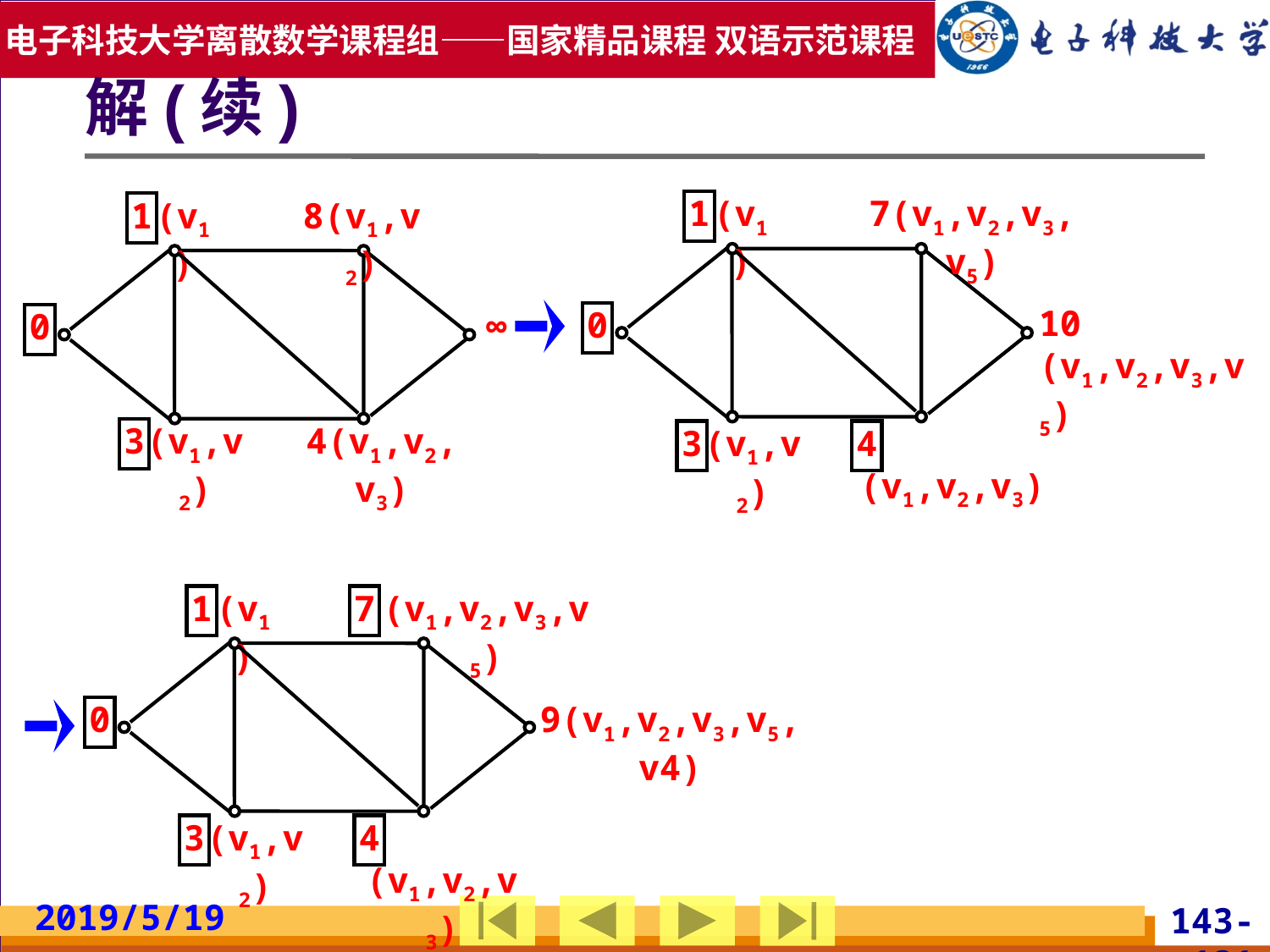

解(续)
1
(v1)
7(v1,v2,v3,v5)

10
(v1,v2,v3,v5)
0

3
(v1,v2)
4
 (v1,v2,v3)
1
(v1)
8(v1,v2)

0
∞

3
(v1,v2)
4(v1,v2,v3)

1
(v1)
7
(v1,v2,v3,v5)

0
9(v1,v2,v3,v5,v4)

3
(v1,v2)
4
 (v1,v2,v3)

2019/5/19